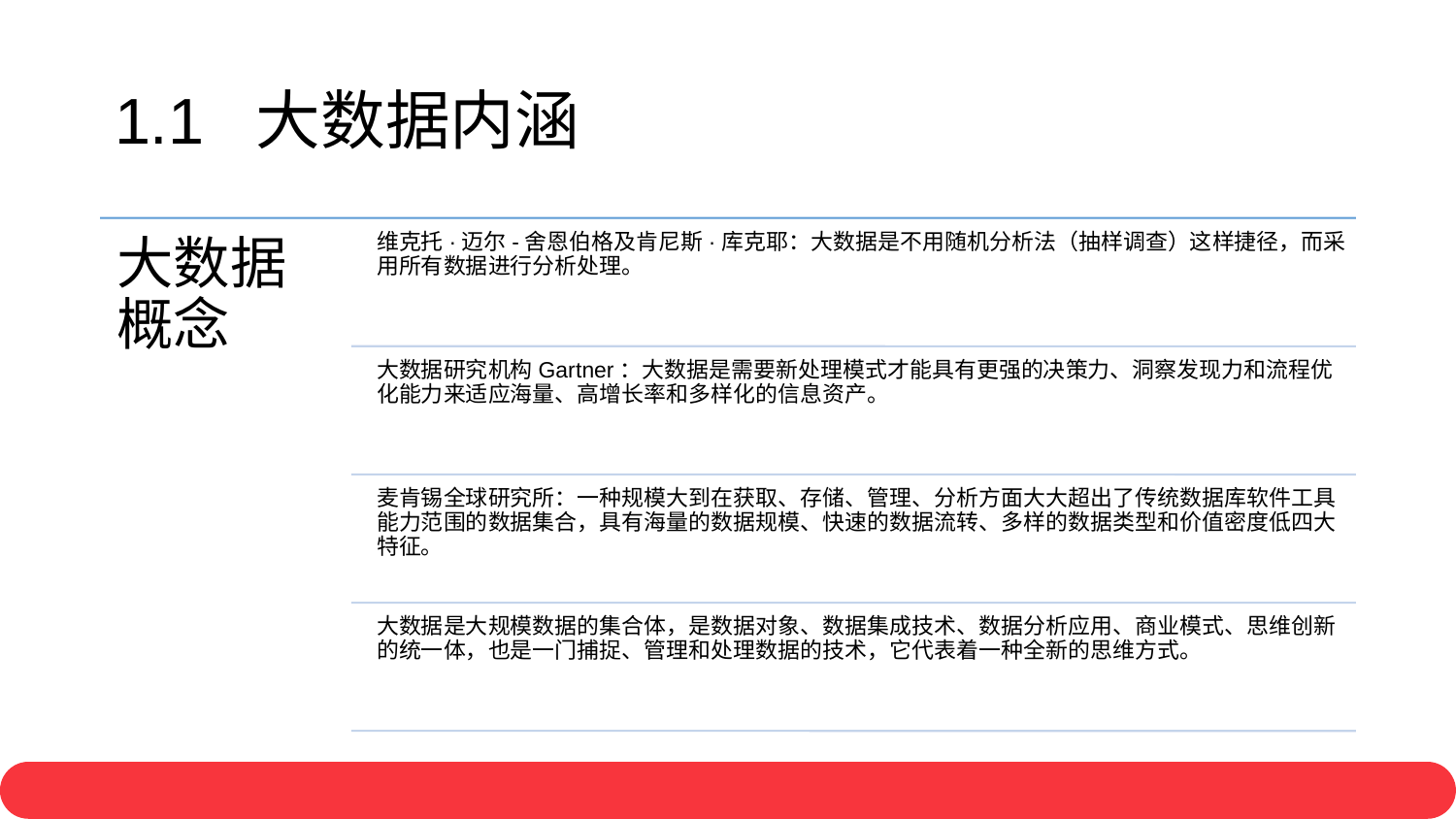

# 1.1  大数据内涵
大数据概念
维克托·迈尔-舍恩伯格及肯尼斯·库克耶：大数据是不用随机分析法（抽样调查）这样捷径，而采用所有数据进行分析处理。
大数据研究机构Gartner：大数据是需要新处理模式才能具有更强的决策力、洞察发现力和流程优化能力来适应海量、高增长率和多样化的信息资产。
麦肯锡全球研究所：一种规模大到在获取、存储、管理、分析方面大大超出了传统数据库软件工具能力范围的数据集合，具有海量的数据规模、快速的数据流转、多样的数据类型和价值密度低四大特征。
大数据是大规模数据的集合体，是数据对象、数据集成技术、数据分析应用、商业模式、思维创新的统一体，也是一门捕捉、管理和处理数据的技术，它代表着一种全新的思维方式。